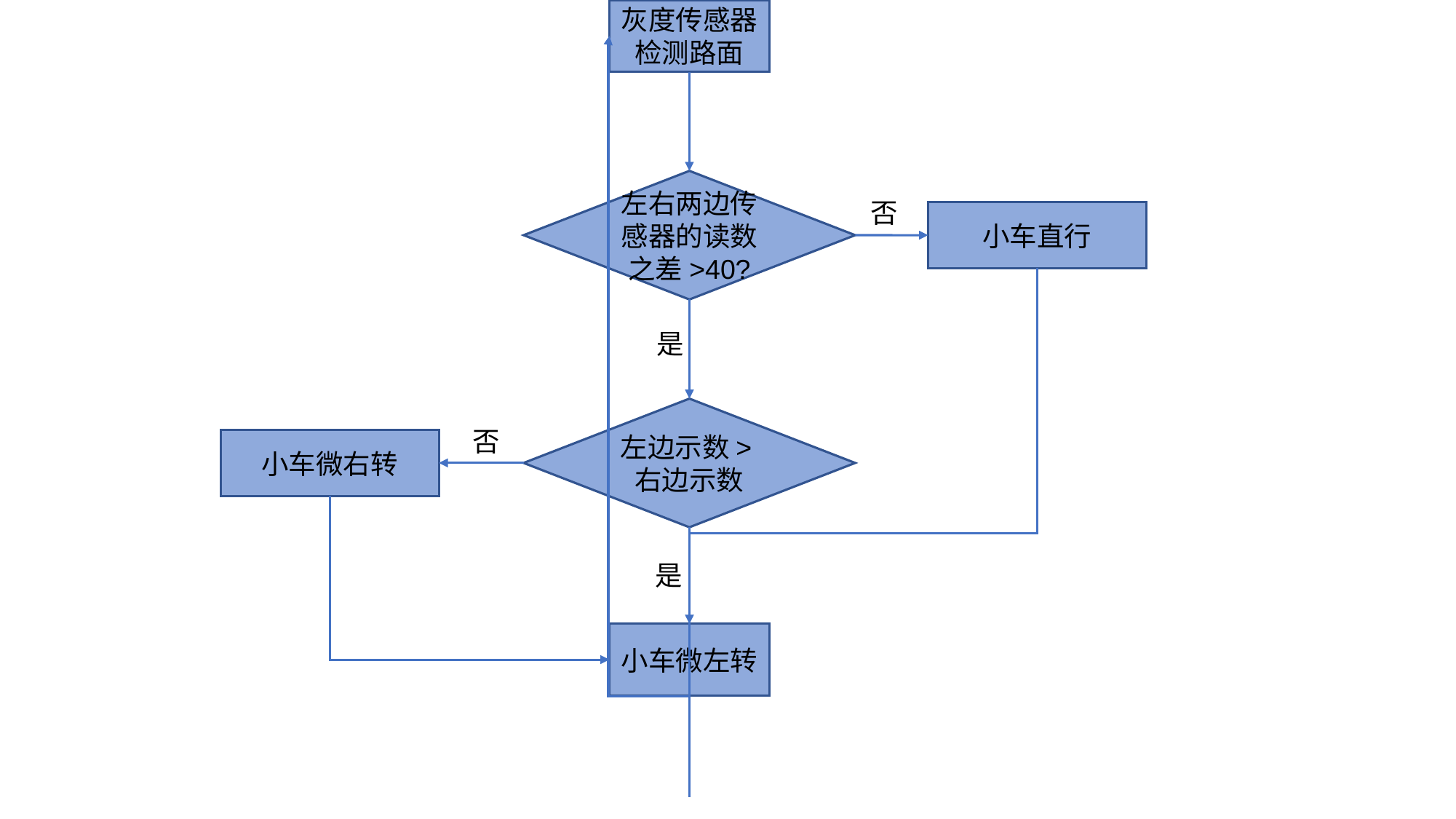

灰度传感器检测路面
左右两边传感器的读数之差>40?
否
小车直行
是
左边示数>右边示数
否
小车微右转
是
小车微左转